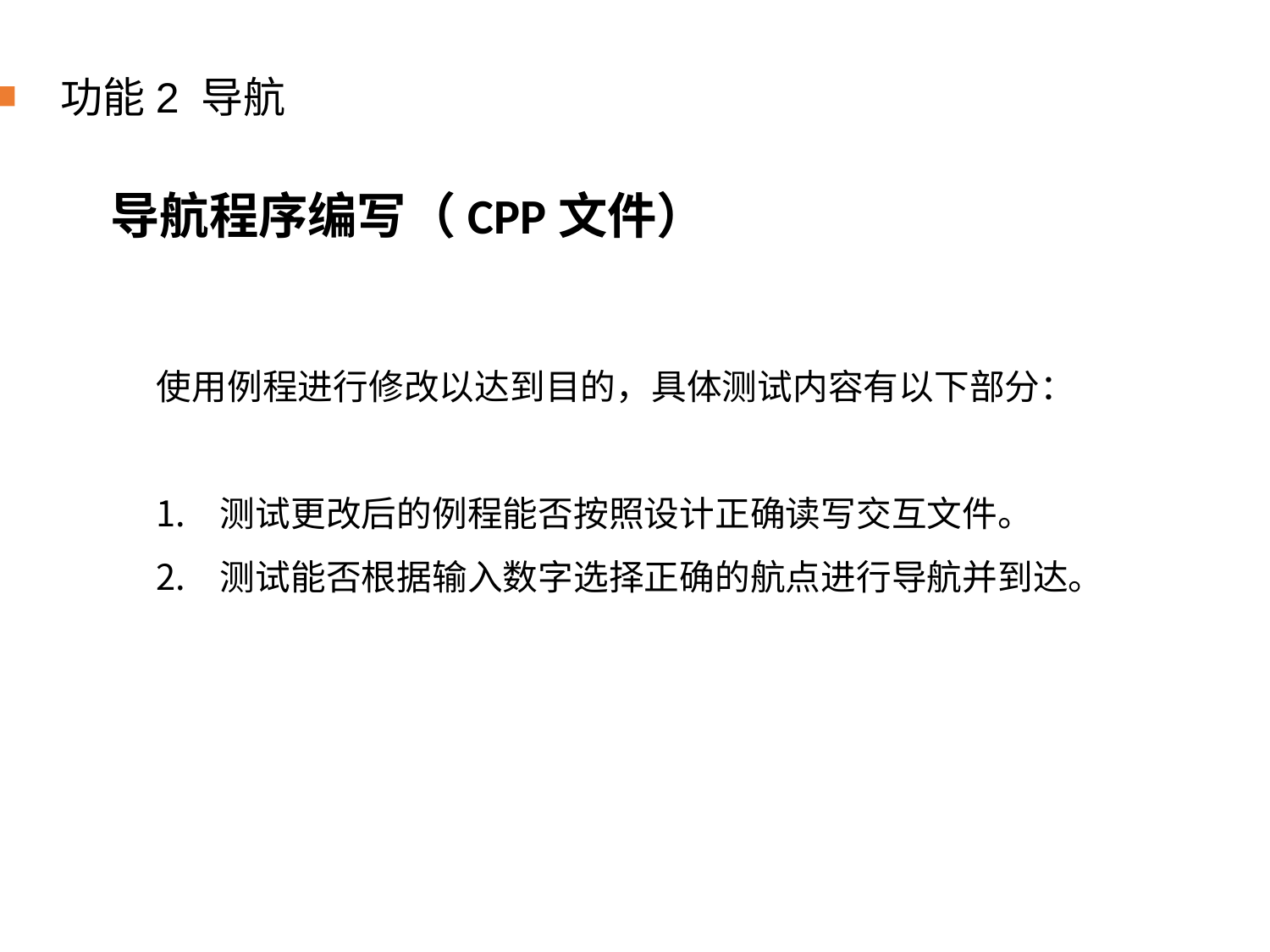

功能2 导航

导航程序编写（CPP文件）
使用例程进行修改以达到目的，具体测试内容有以下部分：

测试更改后的例程能否按照设计正确读写交互文件。
测试能否根据输入数字选择正确的航点进行导航并到达。